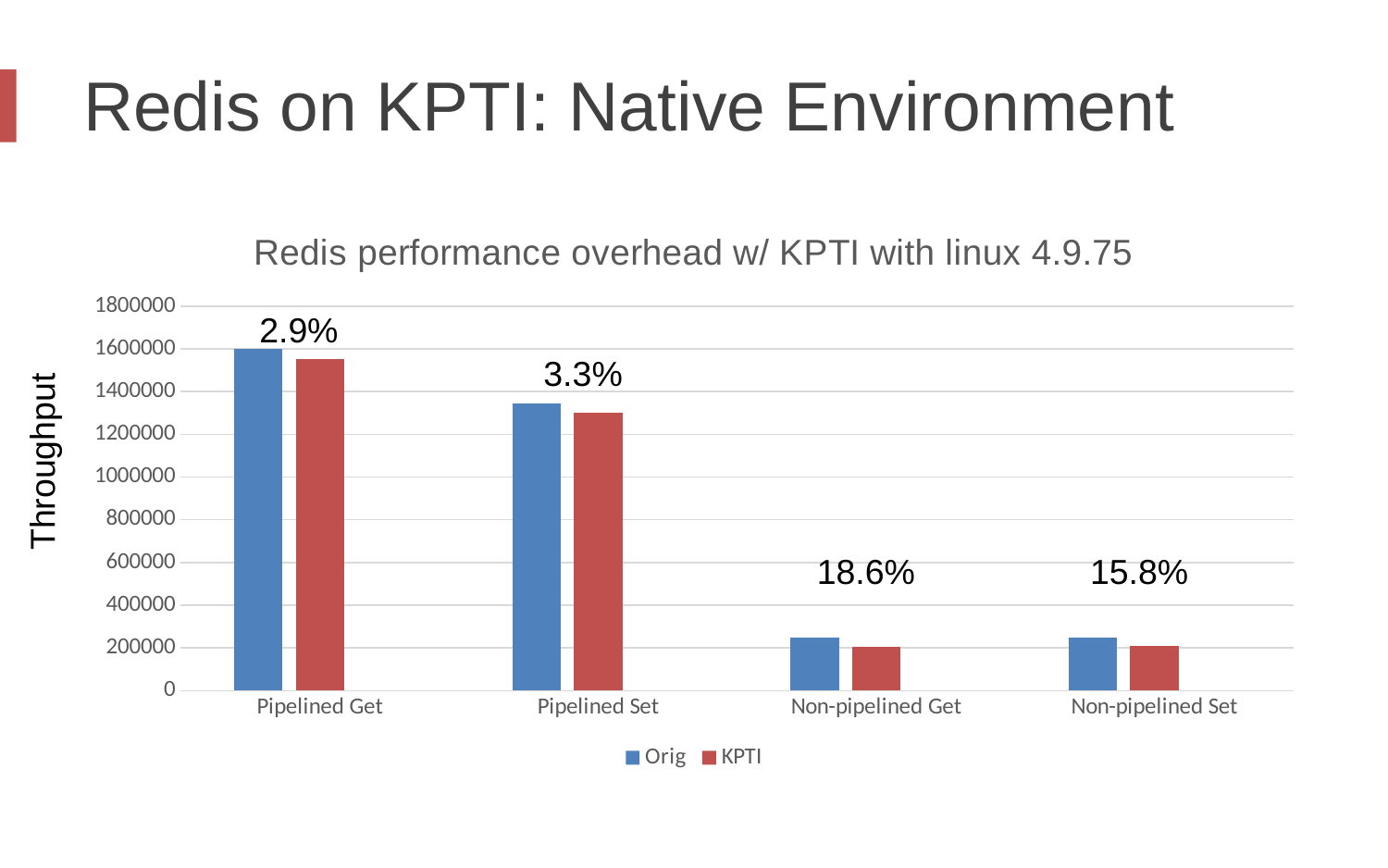

# Redis on KPTI: Native Environment

### Chart: Redis performance overhead w/ KPTI with linux 4.9.75

| Category | Orig | KPTI | 列1 |
|---|---|---|---|
| Pipelined Get | 1601956.0 | 1554077.0 | None |
| Pipelined Set | 1346367.0 | 1302118.0 | None |
| Non-pipelined Get | 250113.0 | 203473.0 | None |
| Non-pipelined Set | 246839.0 | 207692.0 | None |
2.9%
3.3%
Throughput
18.6%
15.8%